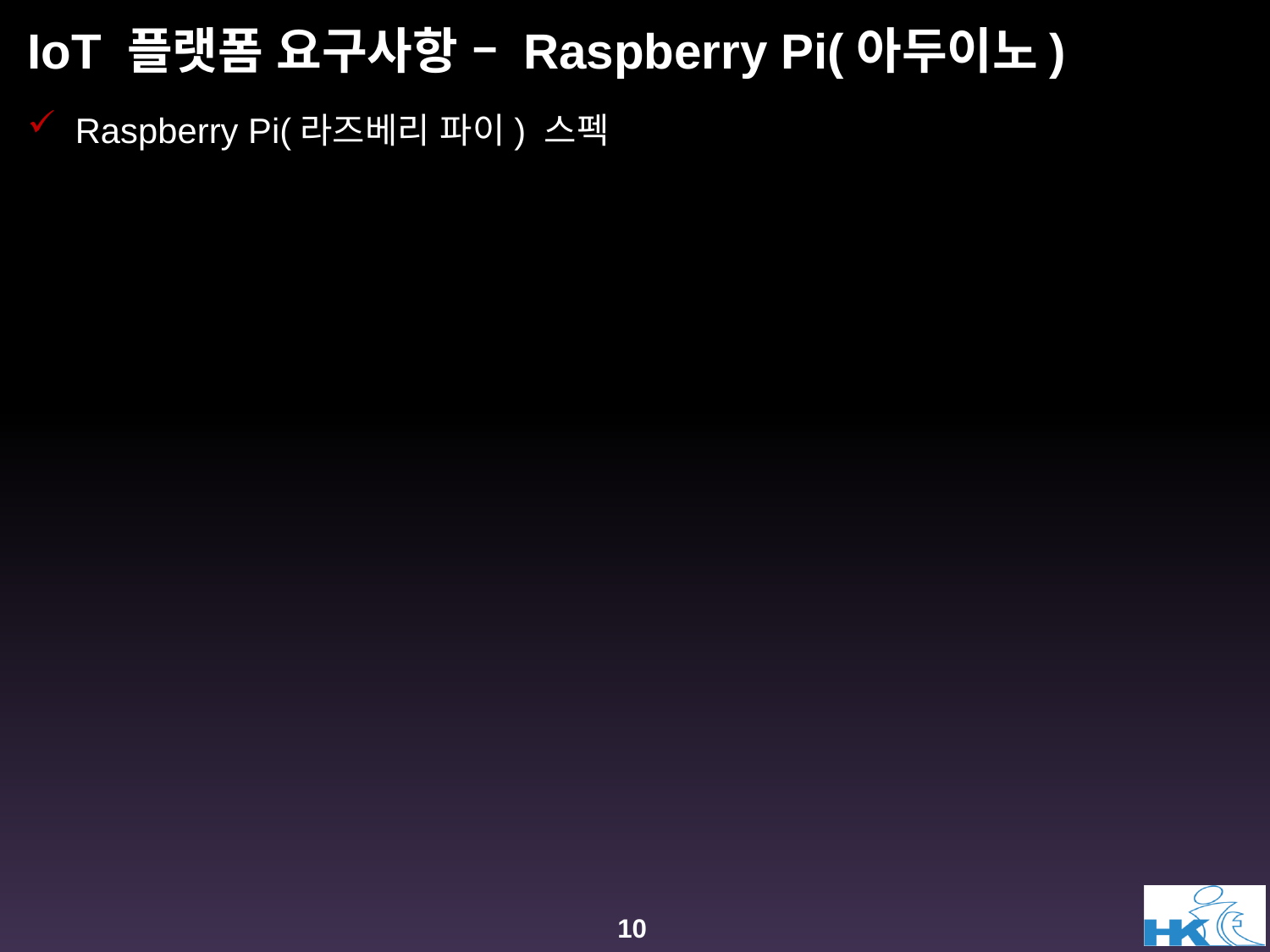

# IoT 플랫폼 요구사항 – Raspberry Pi(아두이노)
Raspberry Pi(라즈베리 파이) 스펙
10